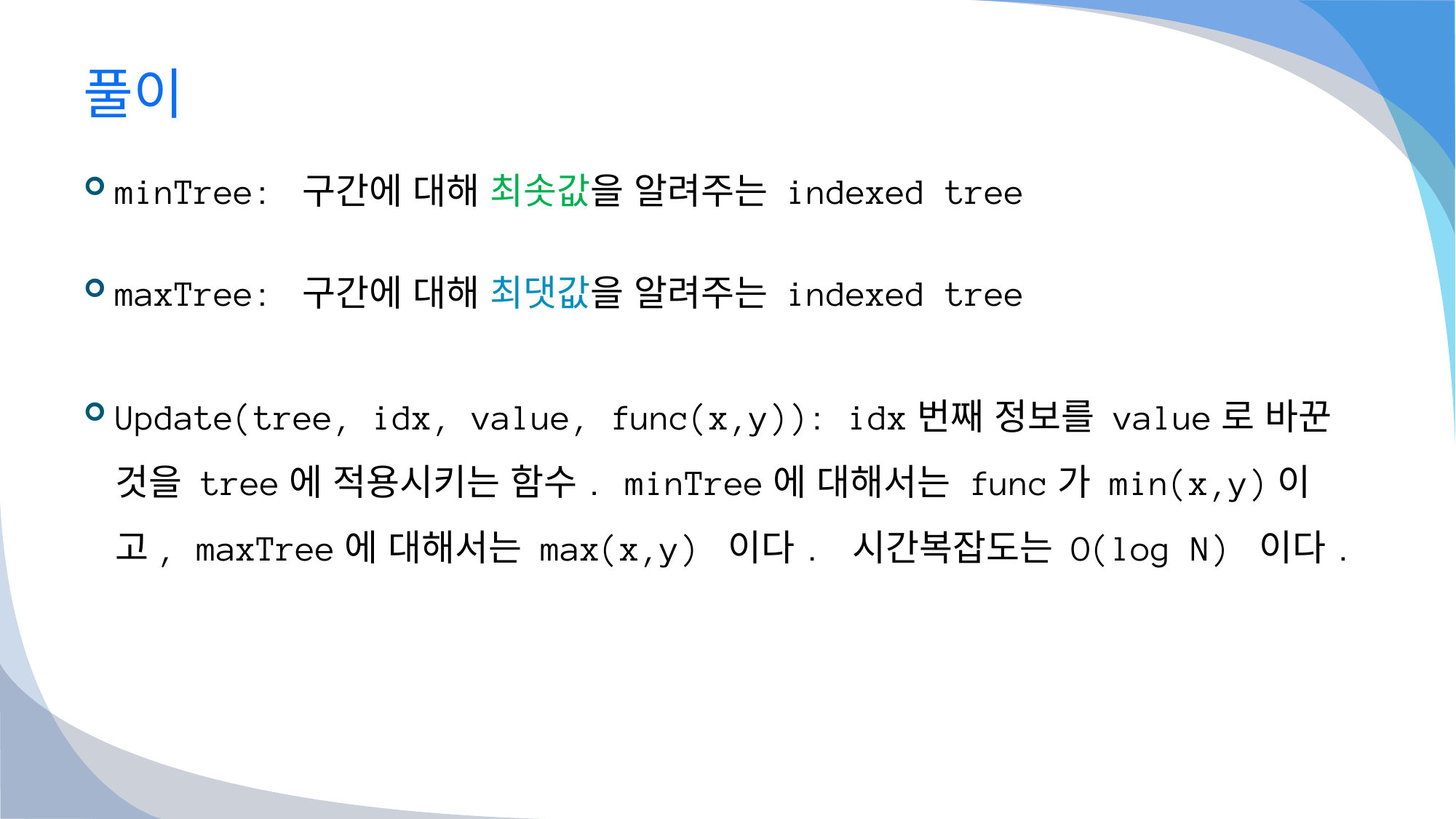

# 풀이
minTree: 구간에 대해 최솟값을 알려주는 indexed tree

maxTree: 구간에 대해 최댓값을 알려주는 indexed tree

Update(tree, idx, value, func(x,y)): idx번째 정보를 value로 바꾼 것을 tree에 적용시키는 함수. minTree에 대해서는 func가 min(x,y)이고, maxTree에 대해서는 max(x,y) 이다. 시간복잡도는 O(log N) 이다.